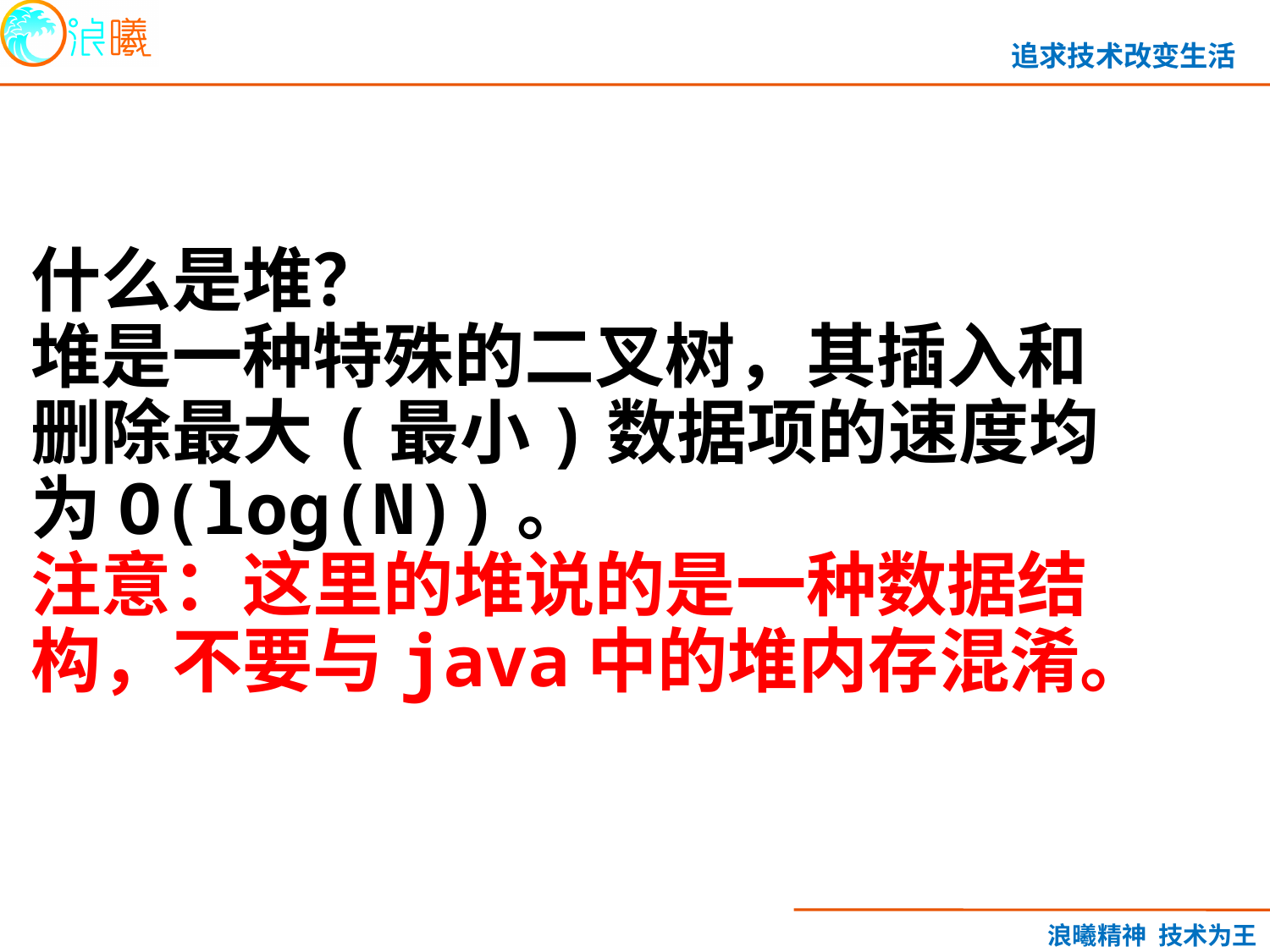

什么是堆？
堆是一种特殊的二叉树，其插入和删除最大(最小)数据项的速度均为O(log(N))。
注意：这里的堆说的是一种数据结构，不要与java中的堆内存混淆。